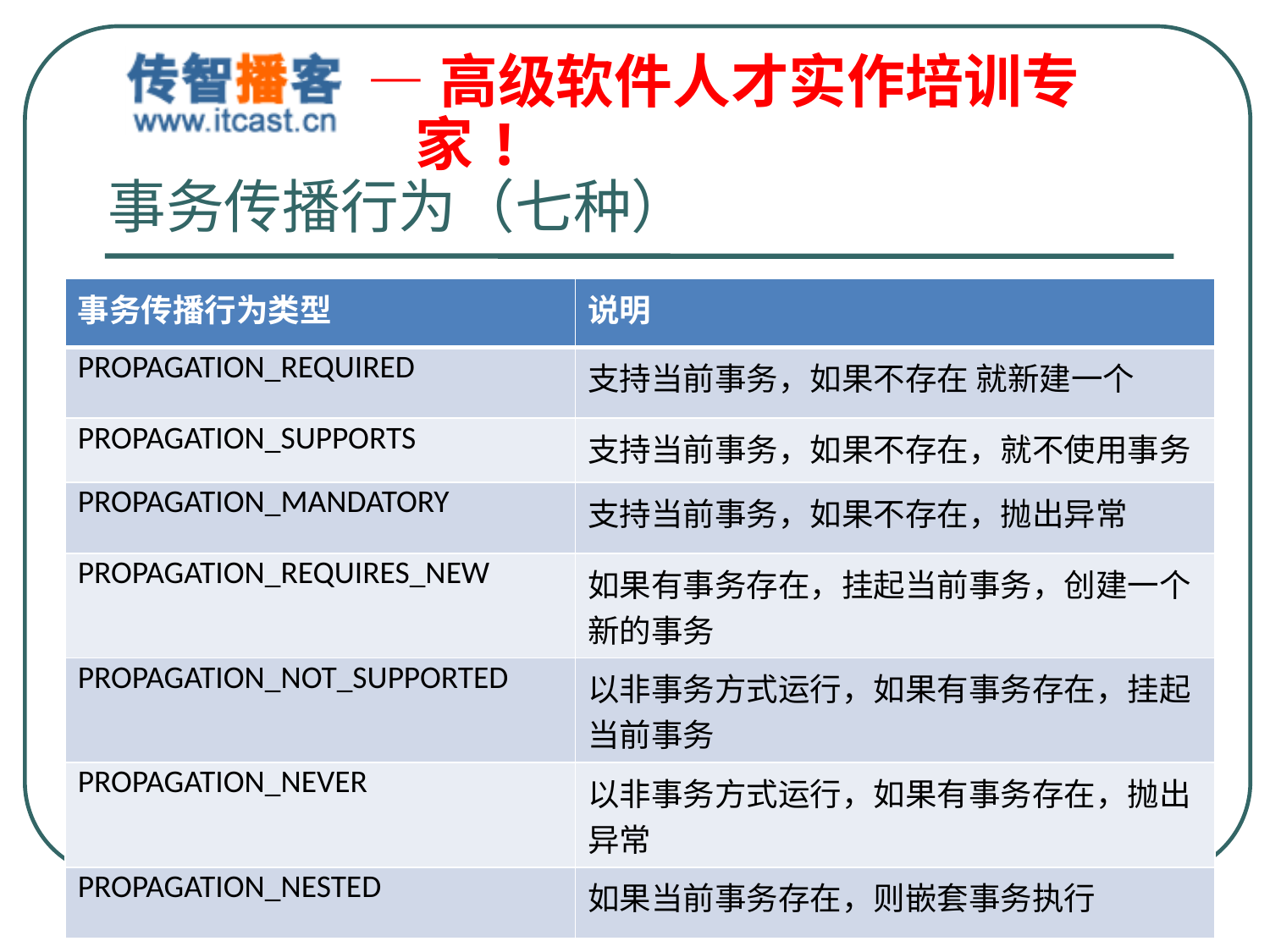

# 事务传播行为（七种）
| 事务传播行为类型 | 说明 |
| --- | --- |
| PROPAGATION\_REQUIRED | 支持当前事务，如果不存在 就新建一个 |
| PROPAGATION\_SUPPORTS | 支持当前事务，如果不存在，就不使用事务 |
| PROPAGATION\_MANDATORY | 支持当前事务，如果不存在，抛出异常 |
| PROPAGATION\_REQUIRES\_NEW | 如果有事务存在，挂起当前事务，创建一个新的事务 |
| PROPAGATION\_NOT\_SUPPORTED | 以非事务方式运行，如果有事务存在，挂起当前事务 |
| PROPAGATION\_NEVER | 以非事务方式运行，如果有事务存在，抛出异常 |
| PROPAGATION\_NESTED | 如果当前事务存在，则嵌套事务执行 |
北京传智播客教育 www.itcast.cn